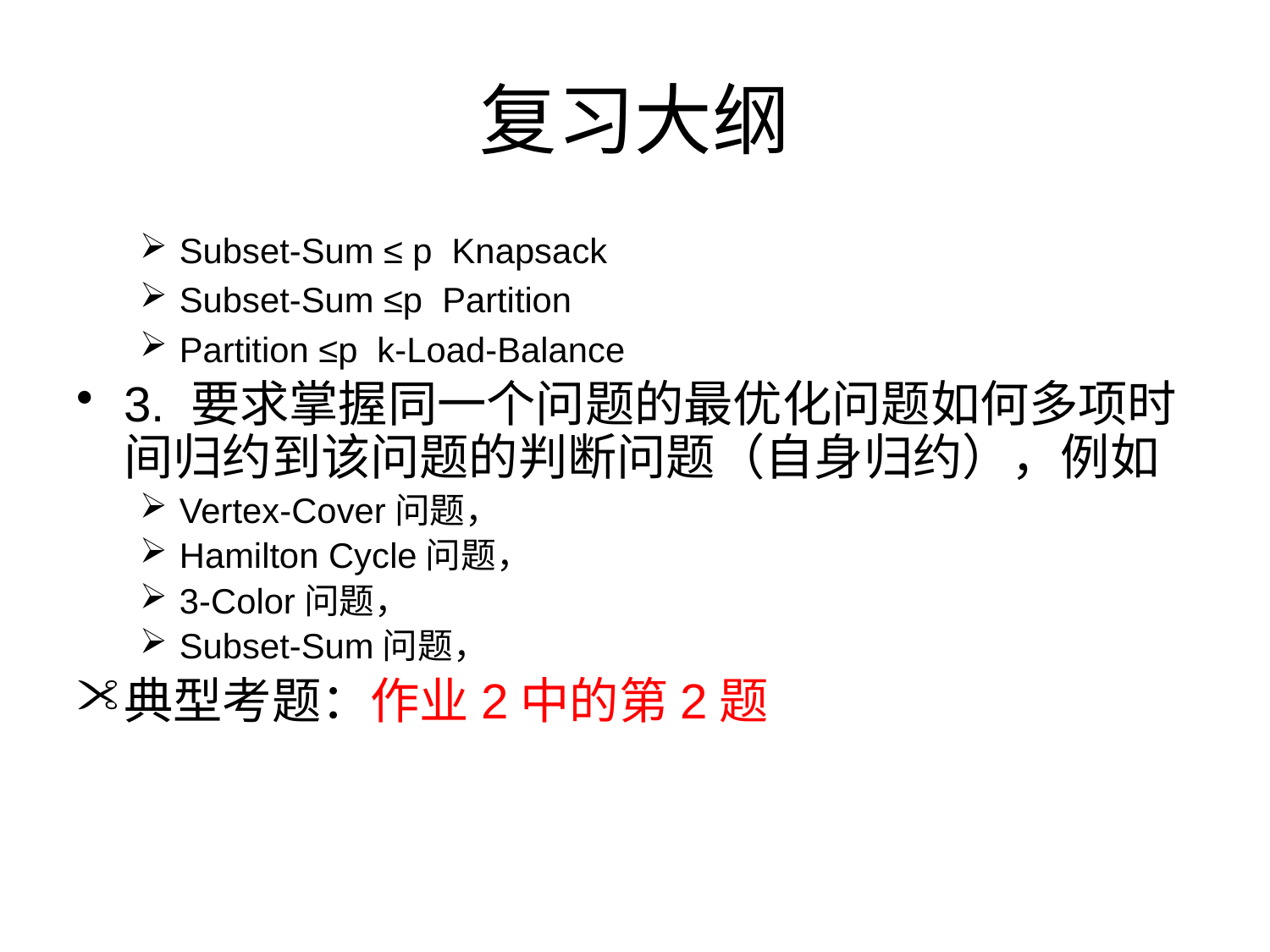

# 复习大纲
Subset-Sum ≤ p  Knapsack
Subset-Sum ≤p  Partition
Partition ≤p  k-Load-Balance
3. 要求掌握同一个问题的最优化问题如何多项时间归约到该问题的判断问题（自身归约），例如
Vertex-Cover问题，
Hamilton Cycle问题，
3-Color问题，
Subset-Sum问题，
典型考题：作业2中的第2题